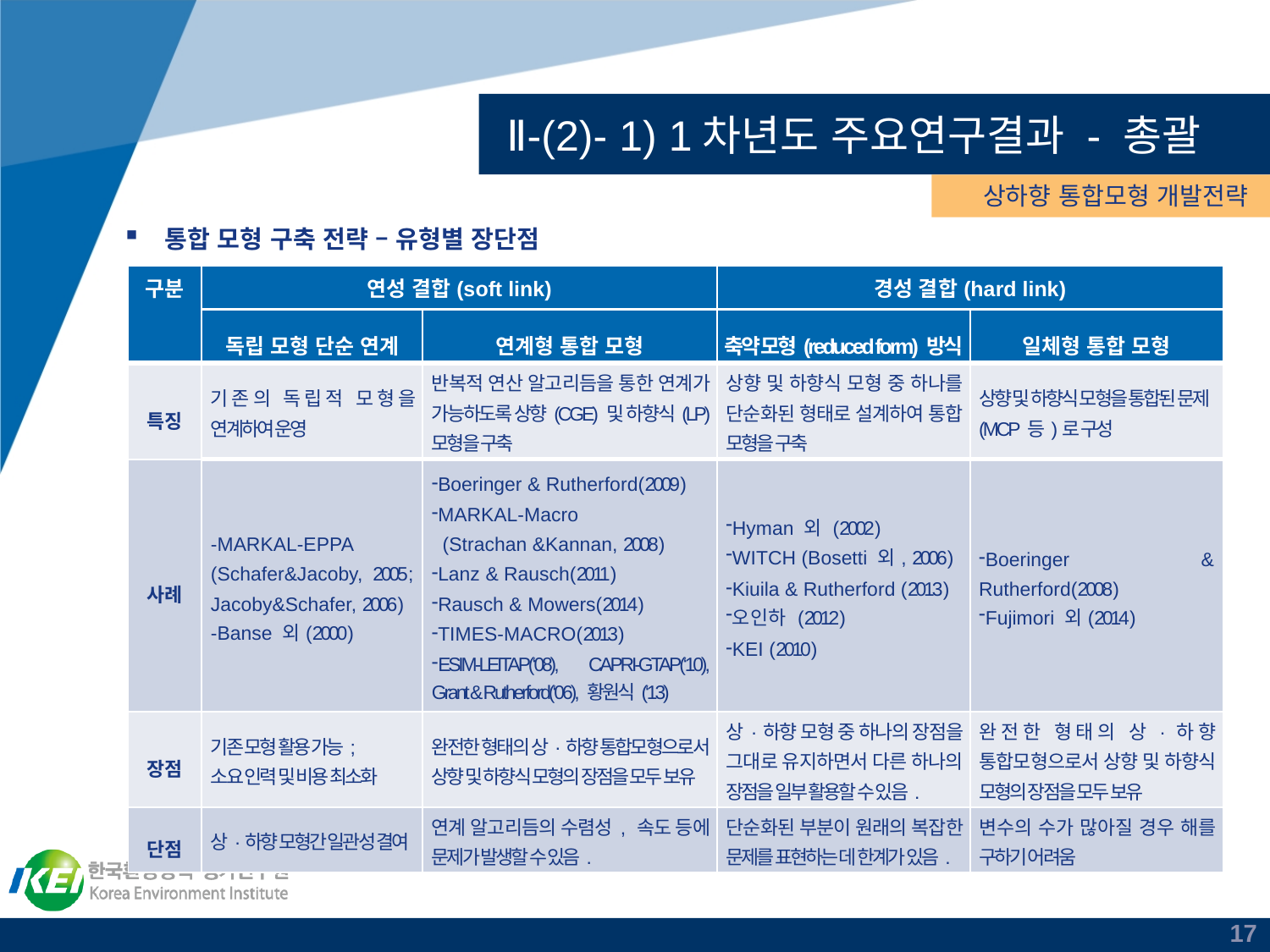

# Ⅱ-(2)- 1) 1차년도 주요연구결과 - 총괄
상하향 통합모형 개발전략
통합 모형 구축 전략 – 유형별 장단점
| 구분 | 연성 결합(soft link) |  | 경성 결합(hard link) |  |
| --- | --- | --- | --- | --- |
|  | 독립 모형 단순 연계 | 연계형 통합 모형 | 축약 모형(reduced form) 방식 | 일체형 통합 모형 |
| 특징 | 기존의 독립적 모형을 연계하여 운영 | 반복적 연산 알고리듬을 통한 연계가 가능하도록 상향(CGE) 및 하향식(LP) 모형을 구축 | 상향 및 하향식 모형 중 하나를 단순화된 형태로 설계하여 통합 모형을 구축 | 상향 및 하향식 모형을 통합된 문제(MCP 등)로 구성 |
| 사례 | -MARKAL-EPPA (Schafer&Jacoby, 2005; Jacoby&Schafer, 2006) -Banse 외(2000) | Boeringer & Rutherford(2009) MARKAL-Macro (Strachan &Kannan, 2008) Lanz & Rausch(2011) Rausch & Mowers(2014) TIMES-MACRO(2013) ESIM-LEITAP(‘08), CAPRI-GTAP(‘10), Grant & Rutherford(‘06), 황원식(‘13) | Hyman 외 (2002) WITCH (Bosetti 외, 2006) Kiuila & Rutherford (2013) 오인하 (2012) KEI (2010) | Boeringer & Rutherford(2008) Fujimori 외(2014) |
| 장점 | 기존 모형 활용 가능; 소요 인력 및 비용 최소화 | 완전한 형태의 상·하향 통합모형으로서 상향 및 하향식 모형의 장점을 모두 보유 | 상·하향 모형 중 하나의 장점을 그대로 유지하면서 다른 하나의 장점을 일부 활용할 수 있음. | 완전한 형태의 상·하향 통합모형으로서 상향 및 하향식 모형의 장점을 모두 보유 |
| 단점 | 상·하향 모형간 일관성 결여 | 연계 알고리듬의 수렴성, 속도 등에 문제가 발생할 수 있음. | 단순화된 부분이 원래의 복잡한 문제를 표현하는 데 한계가 있음. | 변수의 수가 많아질 경우 해를 구하기 어려움 |
17